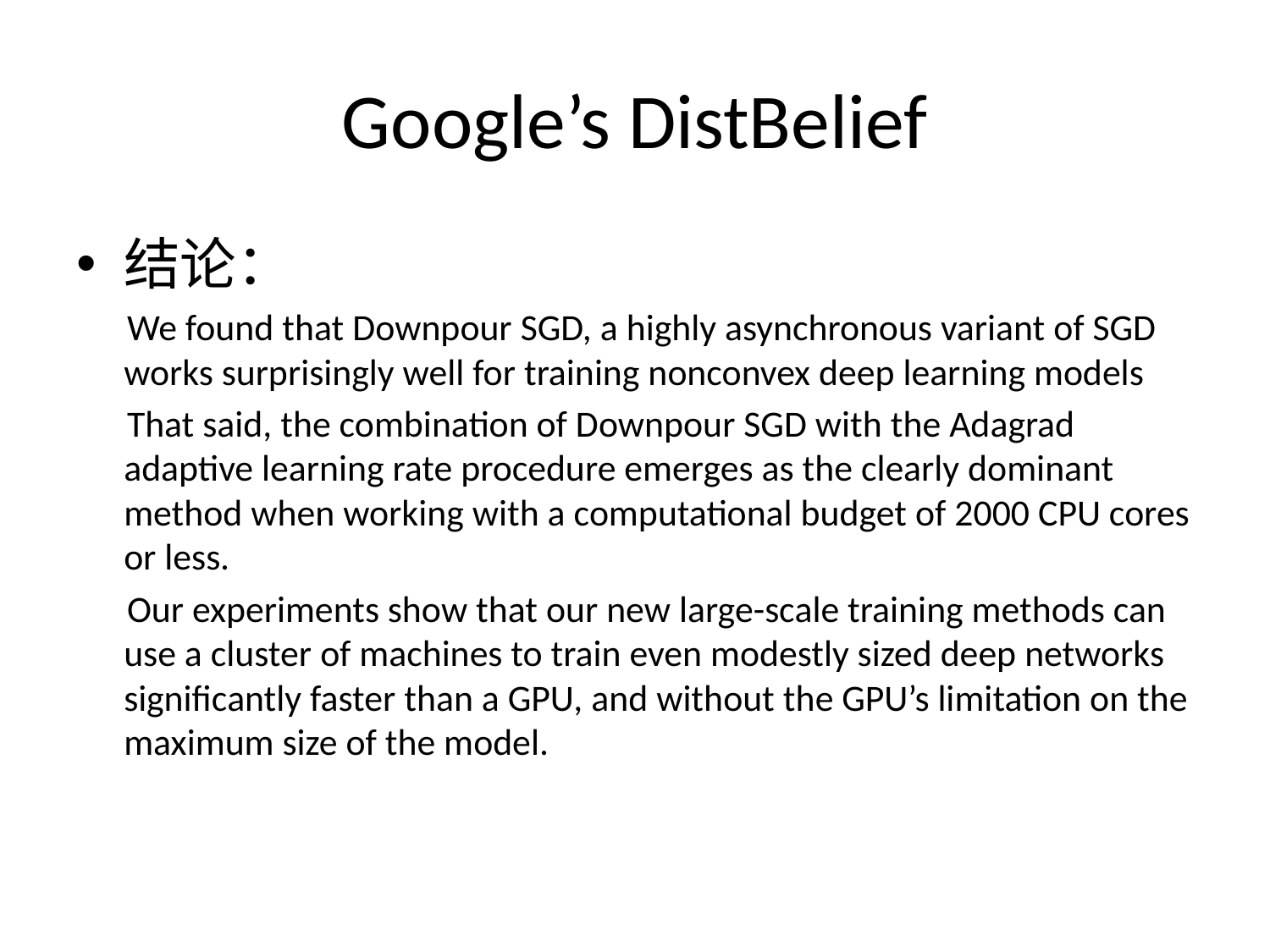

# Google’s DistBelief
结论：
      We found that Downpour SGD, a highly asynchronous variant of SGD works surprisingly well for training nonconvex deep learning models
      That said, the combination of Downpour SGD with the Adagrad adaptive learning rate procedure emerges as the clearly dominant method when working with a computational budget of 2000 CPU cores or less.
      Our experiments show that our new large-scale training methods can use a cluster of machines to train even modestly sized deep networks significantly faster than a GPU, and without the GPU’s limitation on the maximum size of the model.